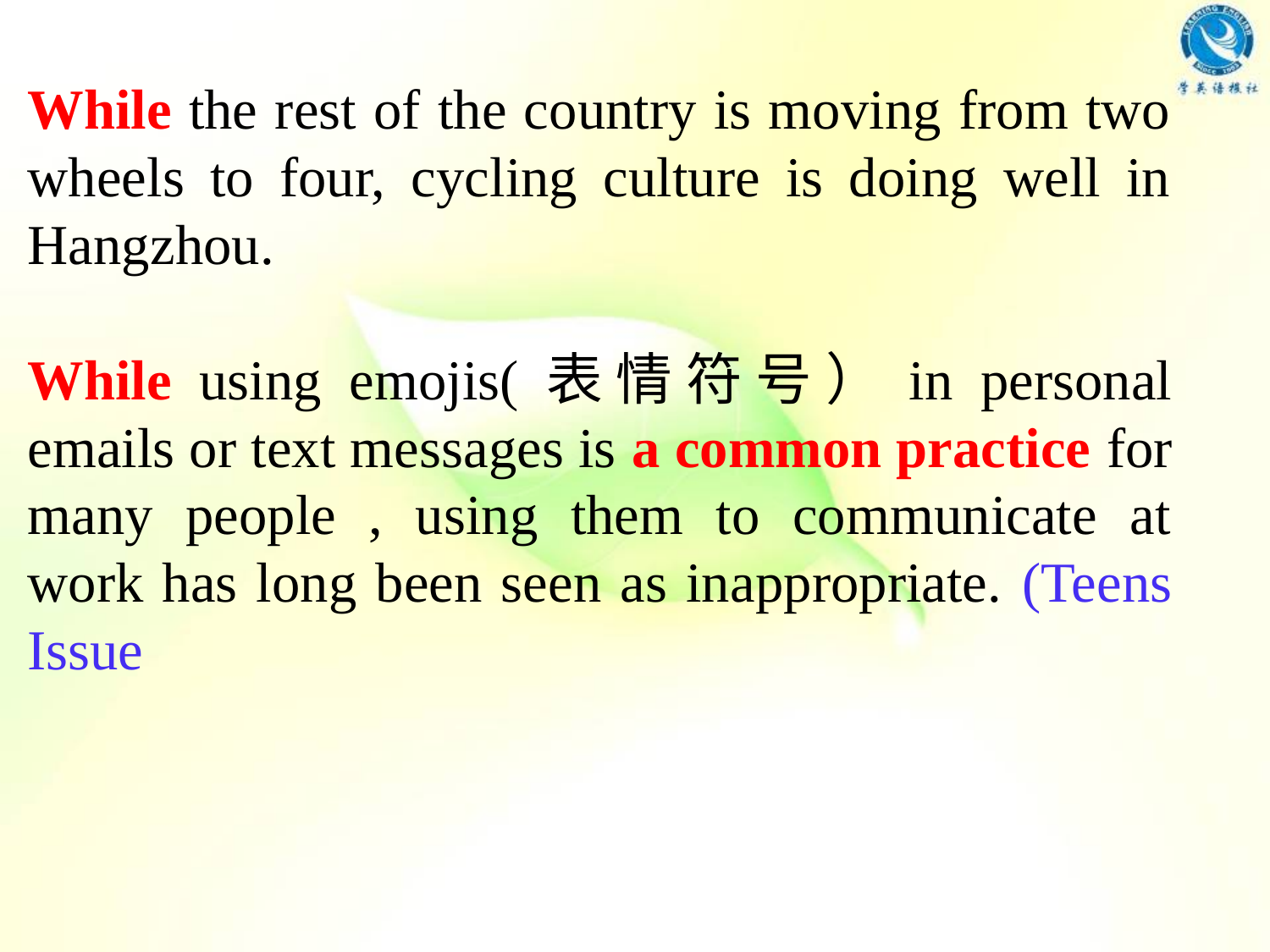

While the rest of the country is moving from two wheels to four, cycling culture is doing well in Hangzhou.

While using emojis(表情符号）in personal emails or text messages is a common practice for many people , using them to communicate at work has long been seen as inappropriate. (Teens Issue